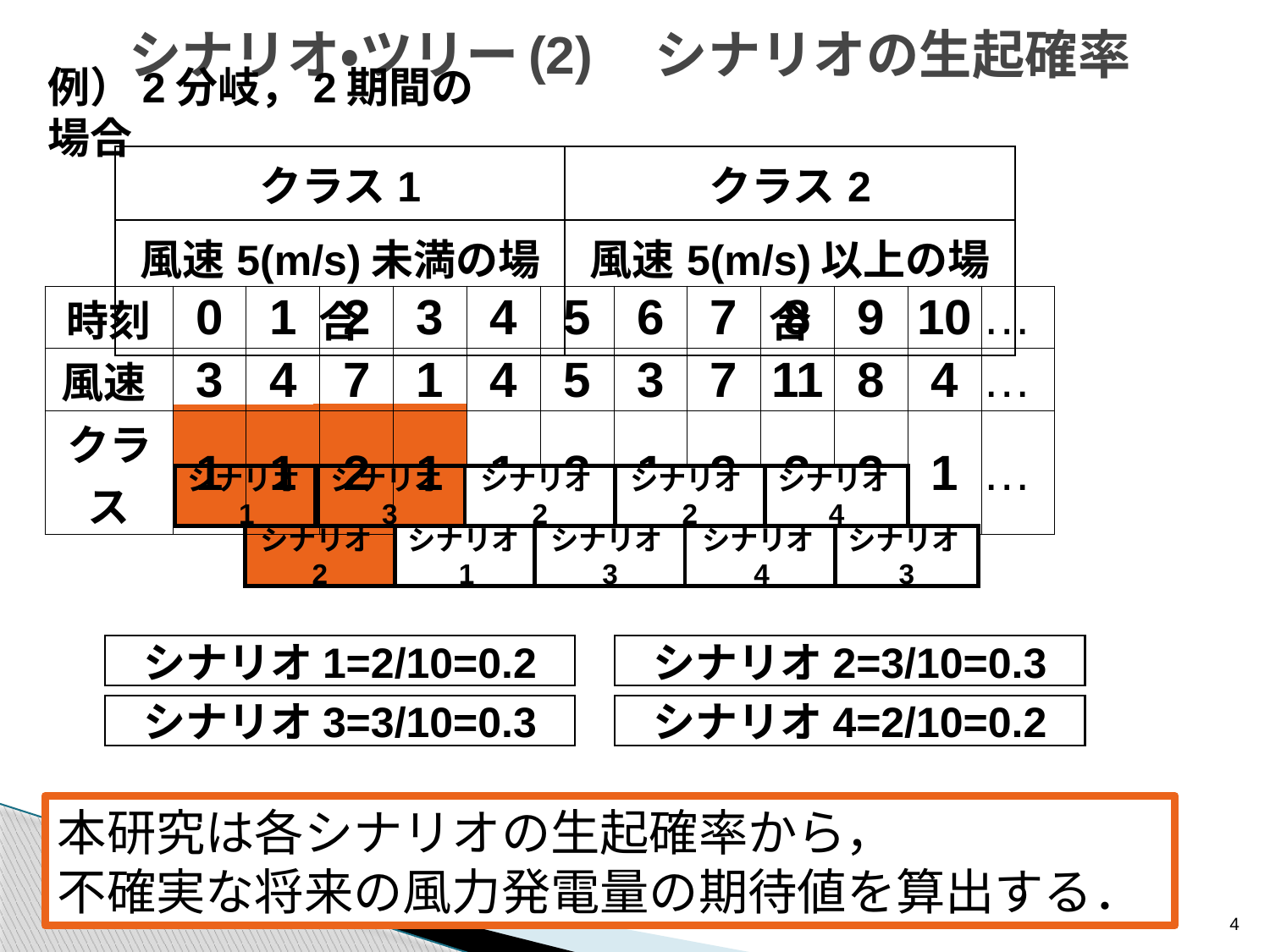

# シナリオ・ツリー(2)　シナリオの生起確率
例）2分岐，2期間の場合
| クラス1 | クラス2 |
| --- | --- |
| 風速5(m/s)未満の場合 | 風速5(m/s)以上の場合 |
| 時刻 | 0 | 1 | 2 | 3 | 4 | 5 | 6 | 7 | 8 | 9 | 10 | … |
| --- | --- | --- | --- | --- | --- | --- | --- | --- | --- | --- | --- | --- |
| 風速 | 3 | 4 | 7 | 1 | 4 | 5 | 3 | 7 | 11 | 8 | 4 | … |
| クラス | 1 | 1 | 2 | 1 | 1 | 2 | 1 | 2 | 2 | 2 | 1 | … |

シナリオ1

シナリオ3
シナリオ2
シナリオ2
シナリオ4

シナリオ2
シナリオ1
シナリオ3
シナリオ4
シナリオ3
シナリオ1=2/10=0.2
シナリオ2=3/10=0.3
シナリオ3=3/10=0.3
シナリオ4=2/10=0.2
本研究は各シナリオの生起確率から，
不確実な将来の風力発電量の期待値を算出する．
4